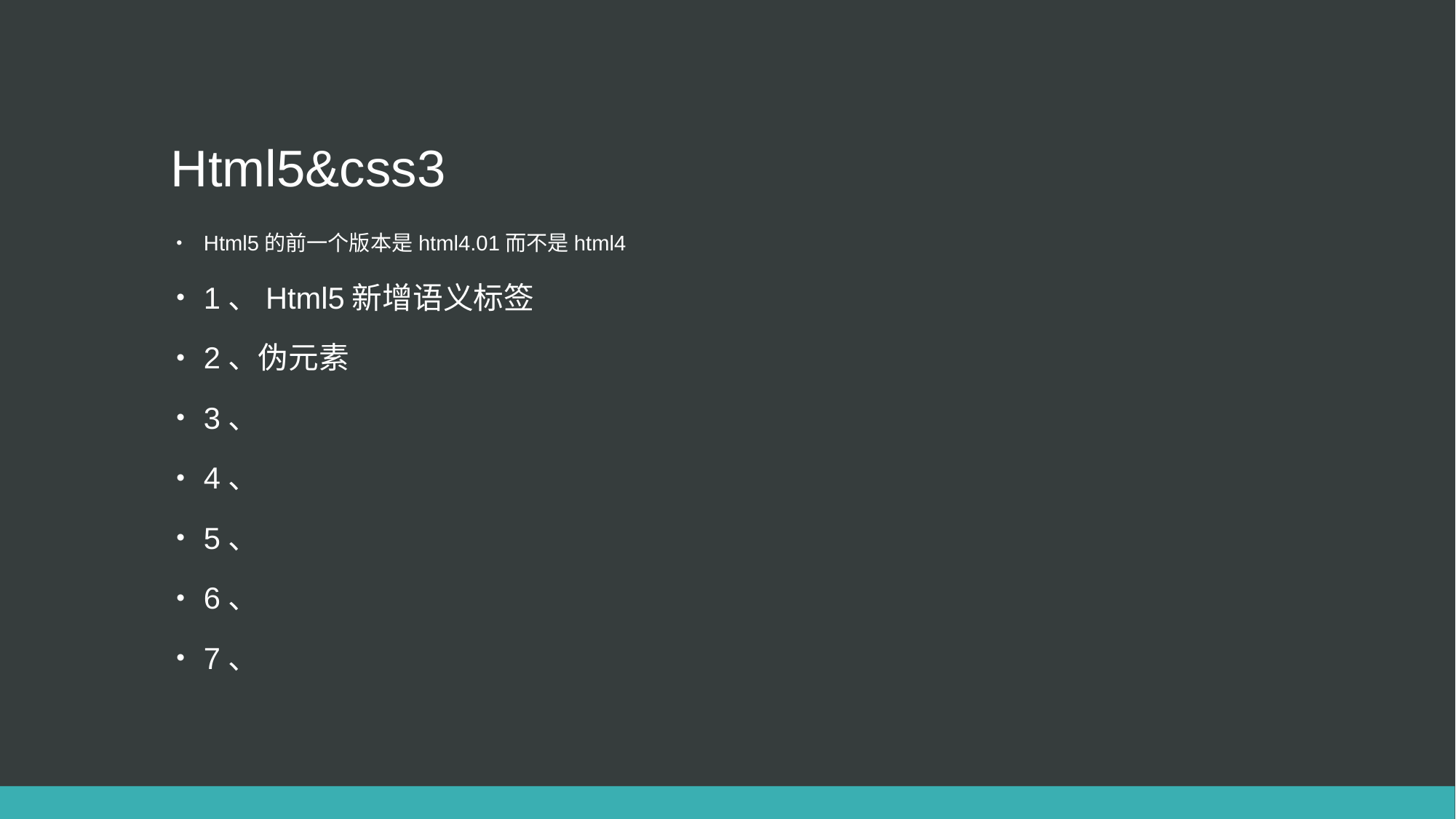

# Html5&css3
Html5的前一个版本是html4.01而不是html4
1、Html5新增语义标签
2、伪元素
3、
4、
5、
6、
7、